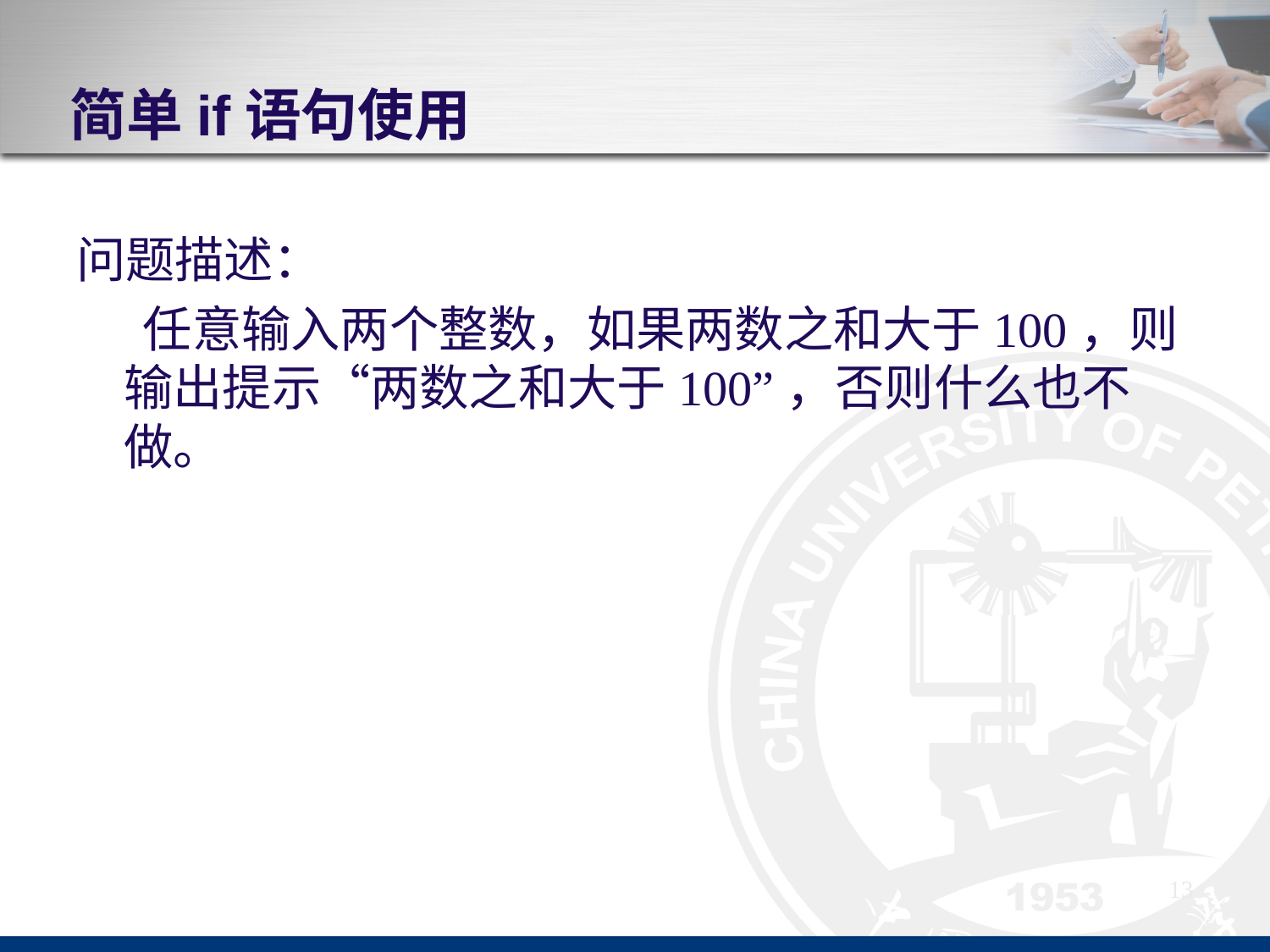

# 简单if语句使用
问题描述：
     任意输入两个整数，如果两数之和大于100，则输出提示“两数之和大于100”，否则什么也不做。
13